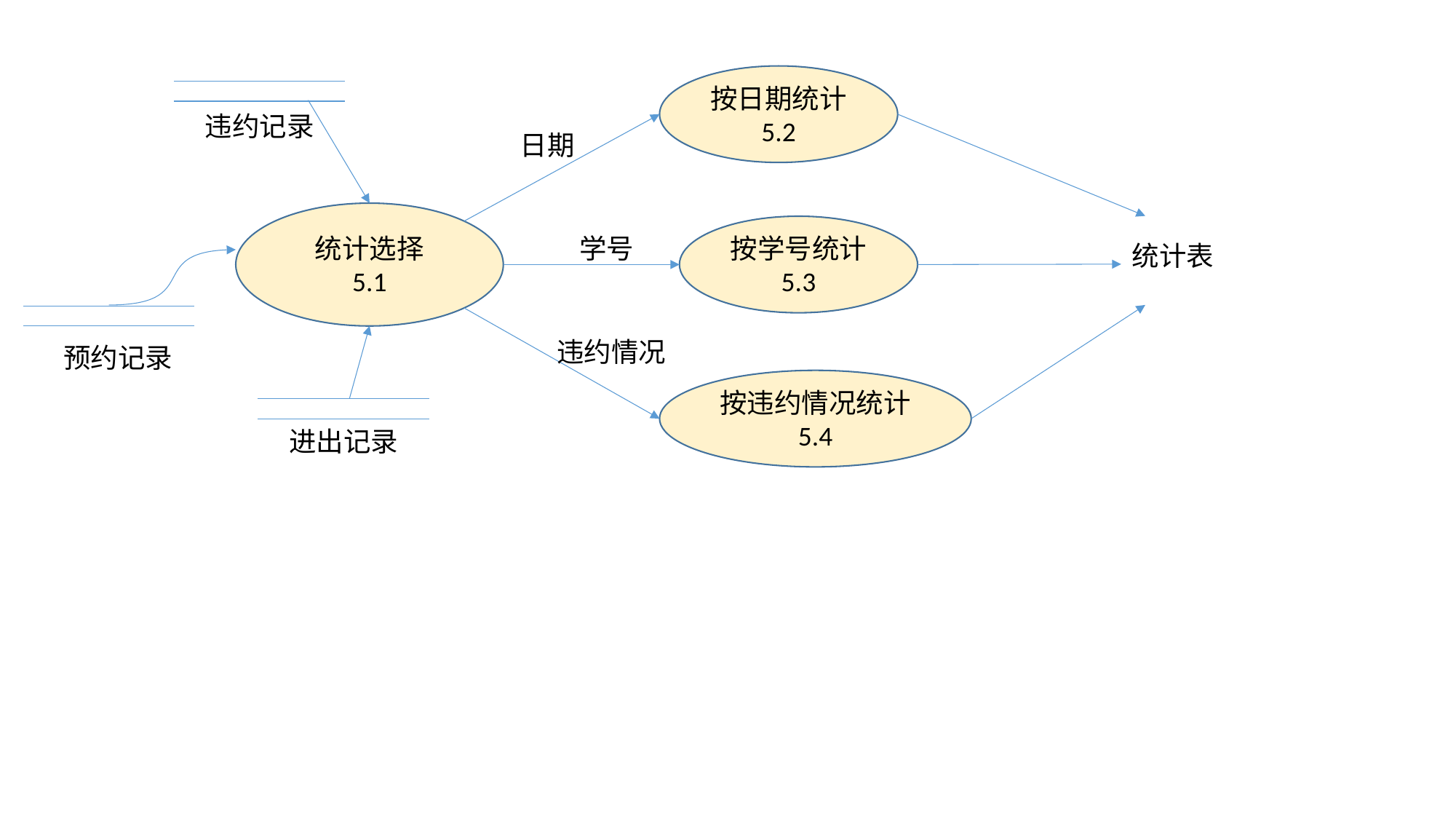

按日期统计
5.2
违约记录
日期
统计选择
5.1
按学号统计
5.3
学号
统计表
违约情况
预约记录
按违约情况统计
5.4
进出记录